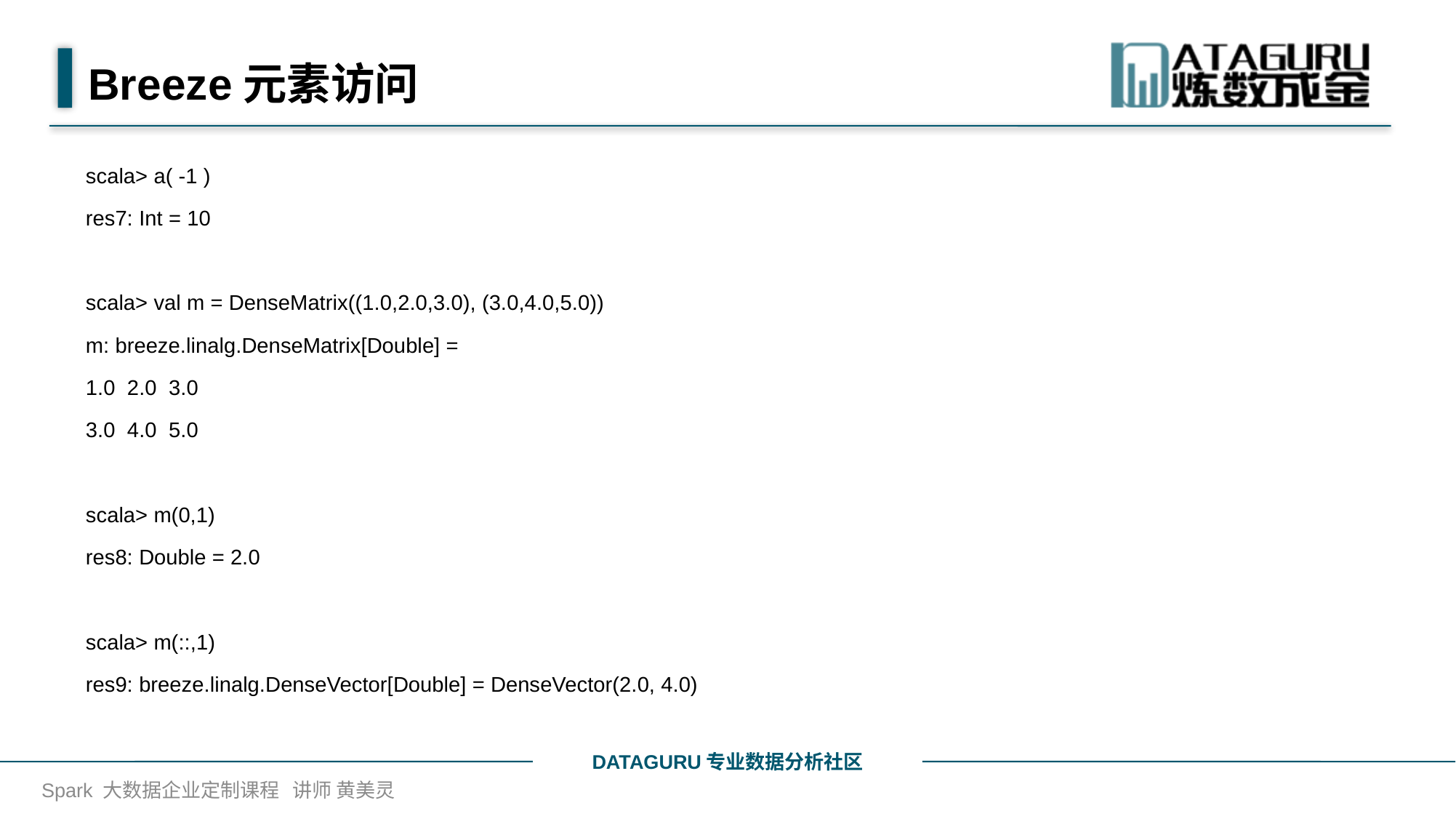

# Breeze元素访问
scala> a( -1 )
res7: Int = 10

scala> val m = DenseMatrix((1.0,2.0,3.0), (3.0,4.0,5.0))
m: breeze.linalg.DenseMatrix[Double] =
1.0  2.0  3.0
3.0  4.0  5.0

scala> m(0,1)
res8: Double = 2.0

scala> m(::,1)
res9: breeze.linalg.DenseVector[Double] = DenseVector(2.0, 4.0)